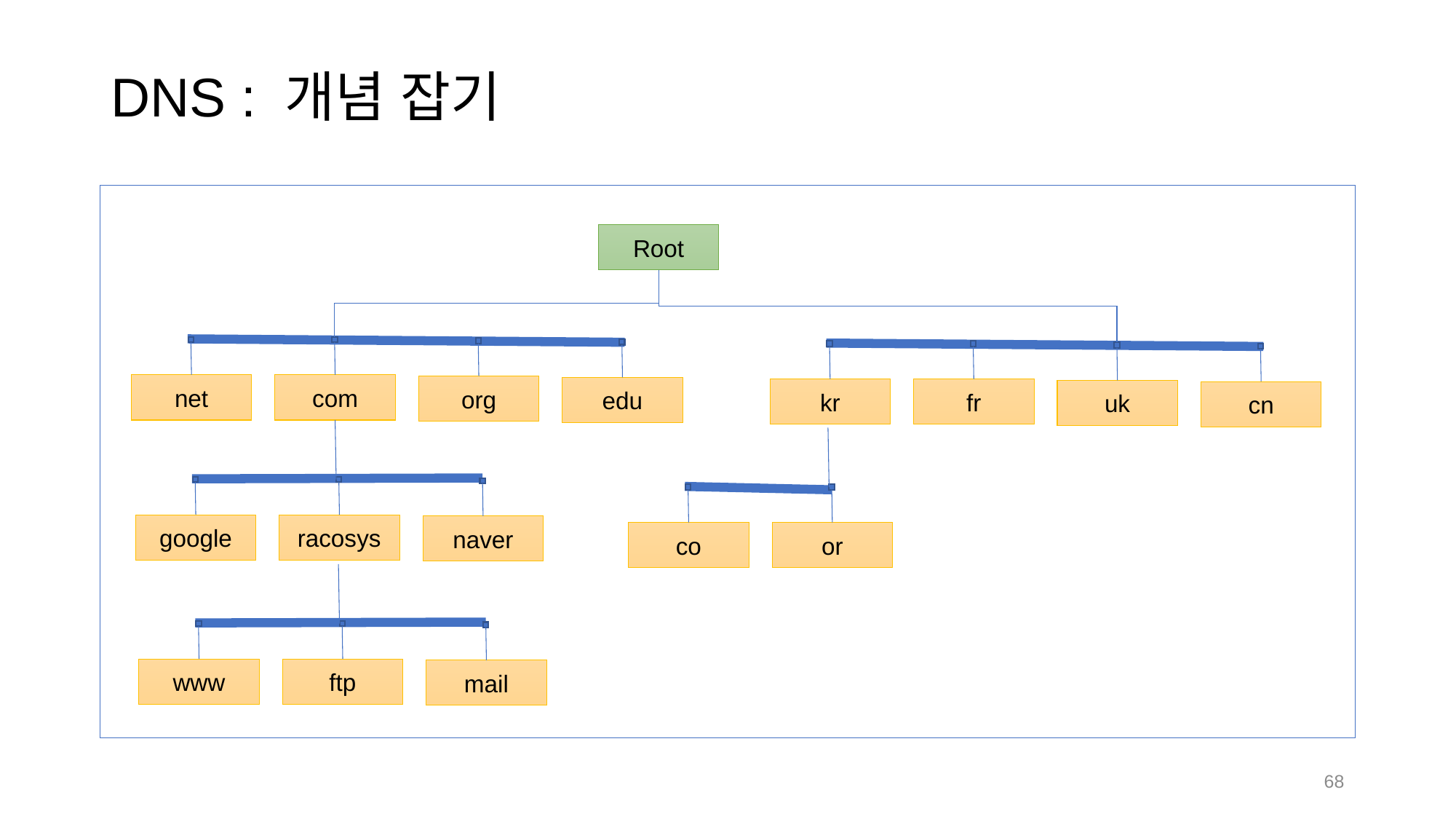

# DNS : 개념 잡기

Root

net

com

org

edu

kr

fr

uk

cn

google

racosys

naver

co

or

www

ftp

mail
68